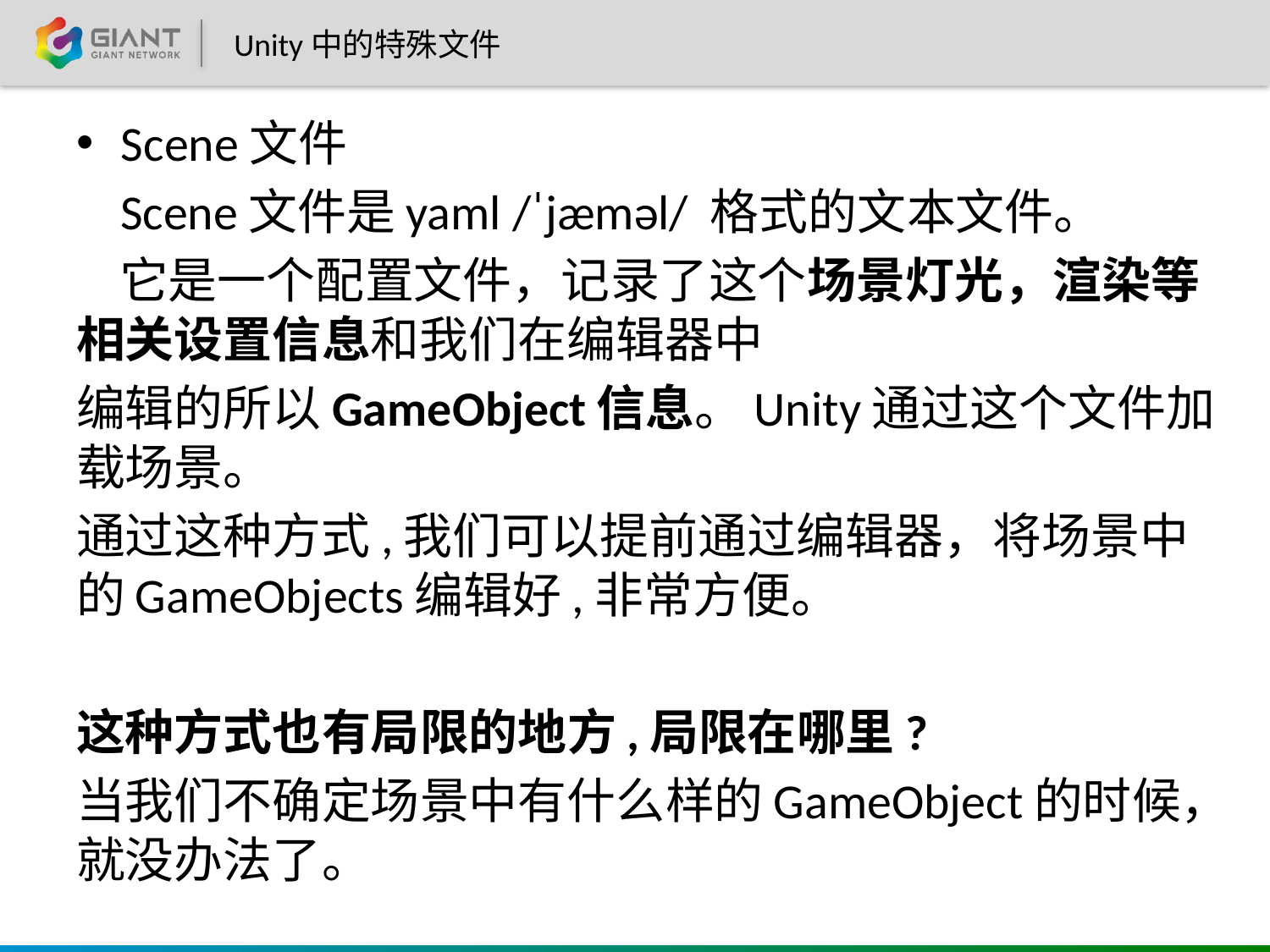

Unity中的特殊文件
Scene文件
    Scene文件是yaml /ˈjæməl/ 格式的文本文件。
   它是一个配置文件，记录了这个场景灯光，渲染等相关设置信息和我们在编辑器中
编辑的所以GameObject信息。Unity通过这个文件加载场景。
通过这种方式,我们可以提前通过编辑器，将场景中的GameObjects编辑好,非常方便。

这种方式也有局限的地方,局限在哪里?
当我们不确定场景中有什么样的GameObject的时候，就没办法了。